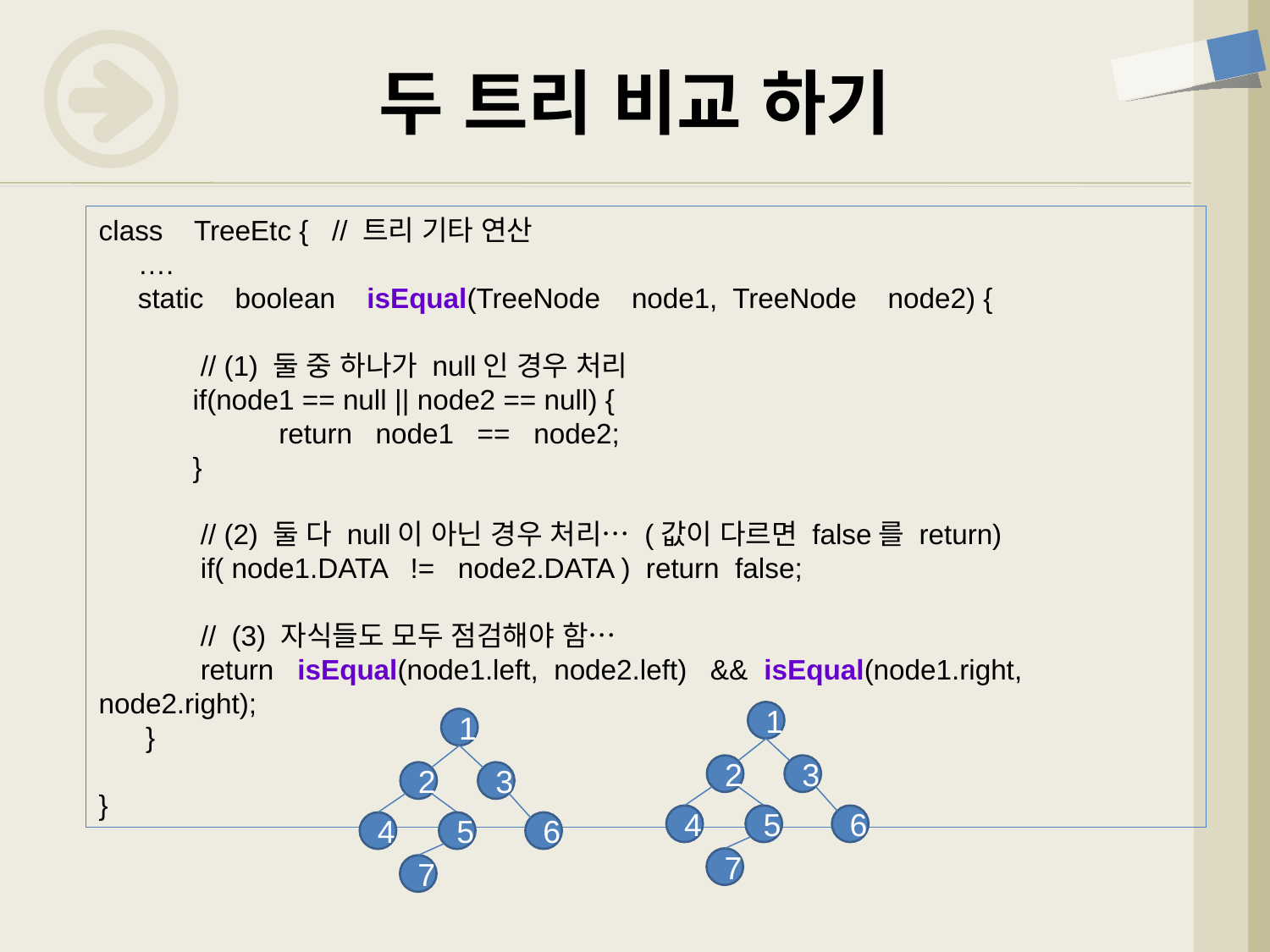

# 두 트리 비교 하기
class    TreeEtc {   // 트리 기타 연산
     ….
     static    boolean    isEqual(TreeNode    node1,  TreeNode    node2) {

             // (1) 둘 중 하나가 null인 경우 처리
            if(node1 == null || node2 == null) {
                       return   node1   ==   node2;
            }

             // (2) 둘 다 null이 아닌 경우 처리… (값이 다르면 false를 return)
             if( node1.DATA   !=   node2.DATA )  return  false;

             //  (3) 자식들도 모두 점검해야 함…
             return   isEqual(node1.left,  node2.left)   &&  isEqual(node1.right,  node2.right);
      }

}
1
2
3
4
5
6
7
1
2
3
4
5
6
7